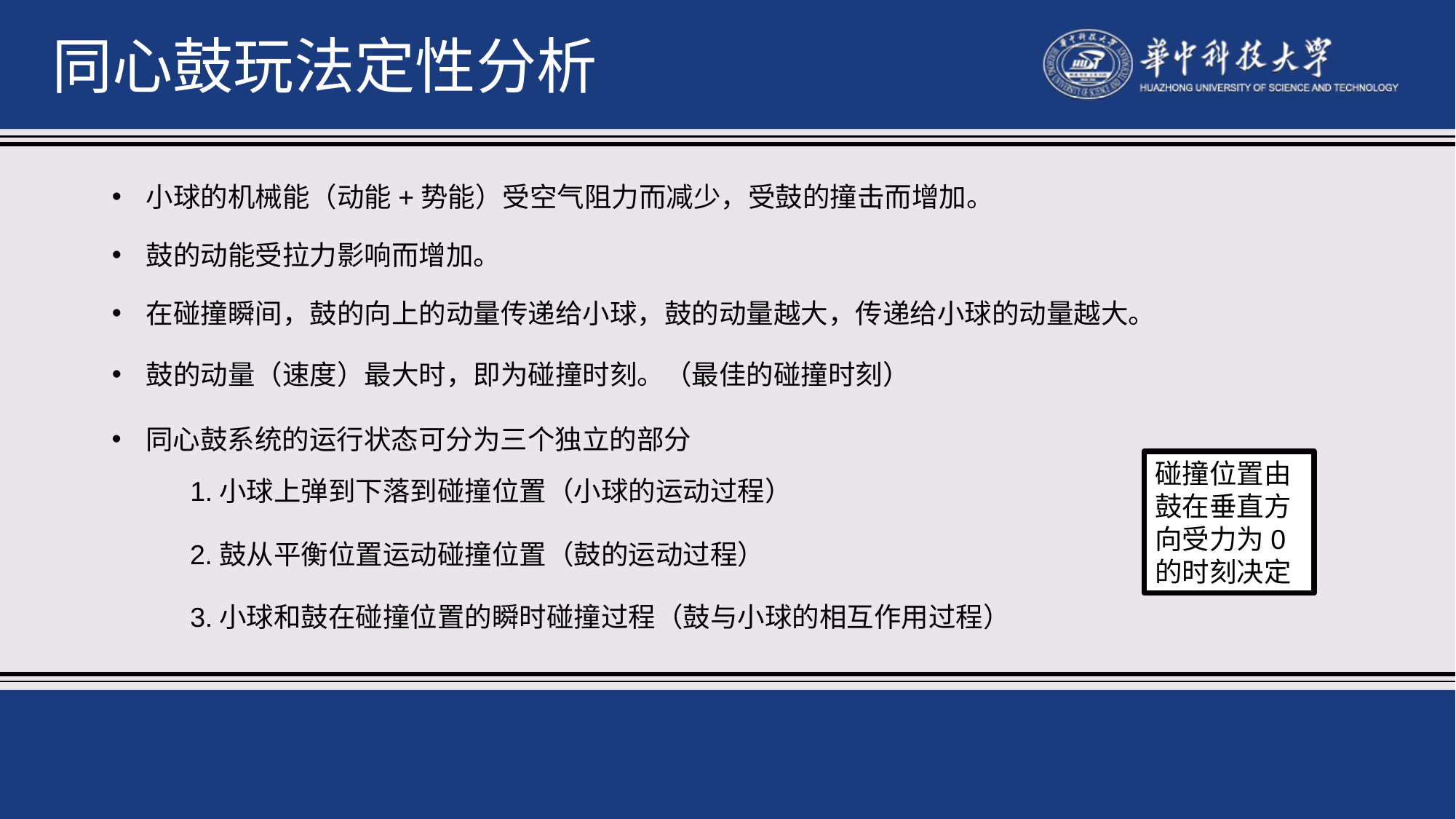

同心鼓玩法定性分析
小球的机械能（动能+势能）受空气阻力而减少，受鼓的撞击而增加。
鼓的动能受拉力影响而增加。
在碰撞瞬间，鼓的向上的动量传递给小球，鼓的动量越大，传递给小球的动量越大。
鼓的动量（速度）最大时，即为碰撞时刻。（最佳的碰撞时刻）
同心鼓系统的运行状态可分为三个独立的部分
碰撞位置由鼓在垂直方向受力为0的时刻决定
1.小球上弹到下落到碰撞位置（小球的运动过程）
2.鼓从平衡位置运动碰撞位置（鼓的运动过程）
3.小球和鼓在碰撞位置的瞬时碰撞过程（鼓与小球的相互作用过程）